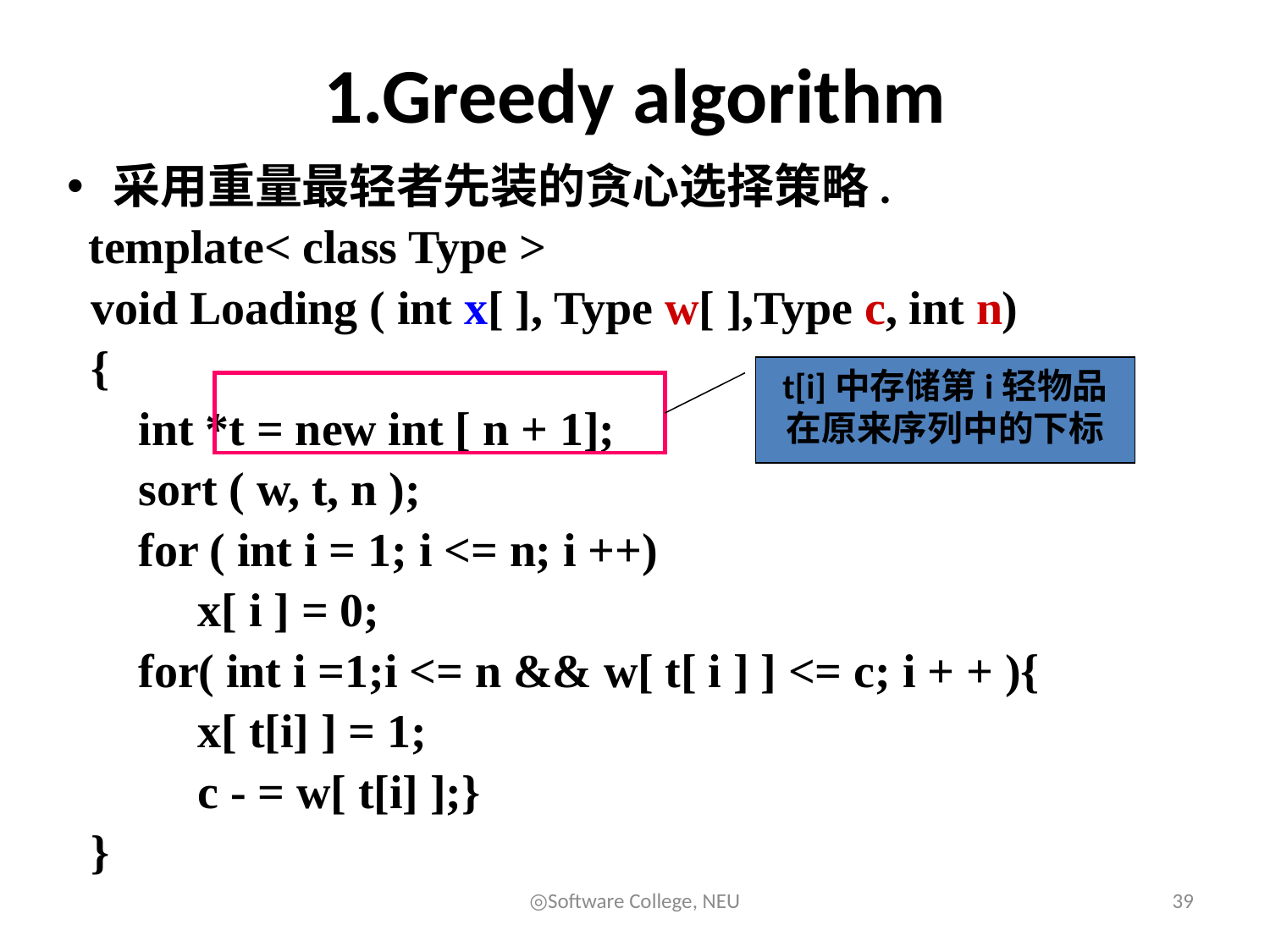

#
1.Greedy algorithm
采用重量最轻者先装的贪心选择策略.
  template< class Type >
  void Loading ( int x[ ], Type w[ ],Type c, int n)
  {
      int *t = new int [ n + 1];
      sort ( w, t, n );
      for ( int i = 1; i <= n; i ++)
           x[ i ] = 0;
      for( int i =1;i <= n && w[ t[ i ] ] <= c; i + + ){
           x[ t[i] ] = 1;
           c - = w[ t[i] ];}
  }

t[i]中存储第i轻物品在原来序列中的下标

◎Software College, NEU
39